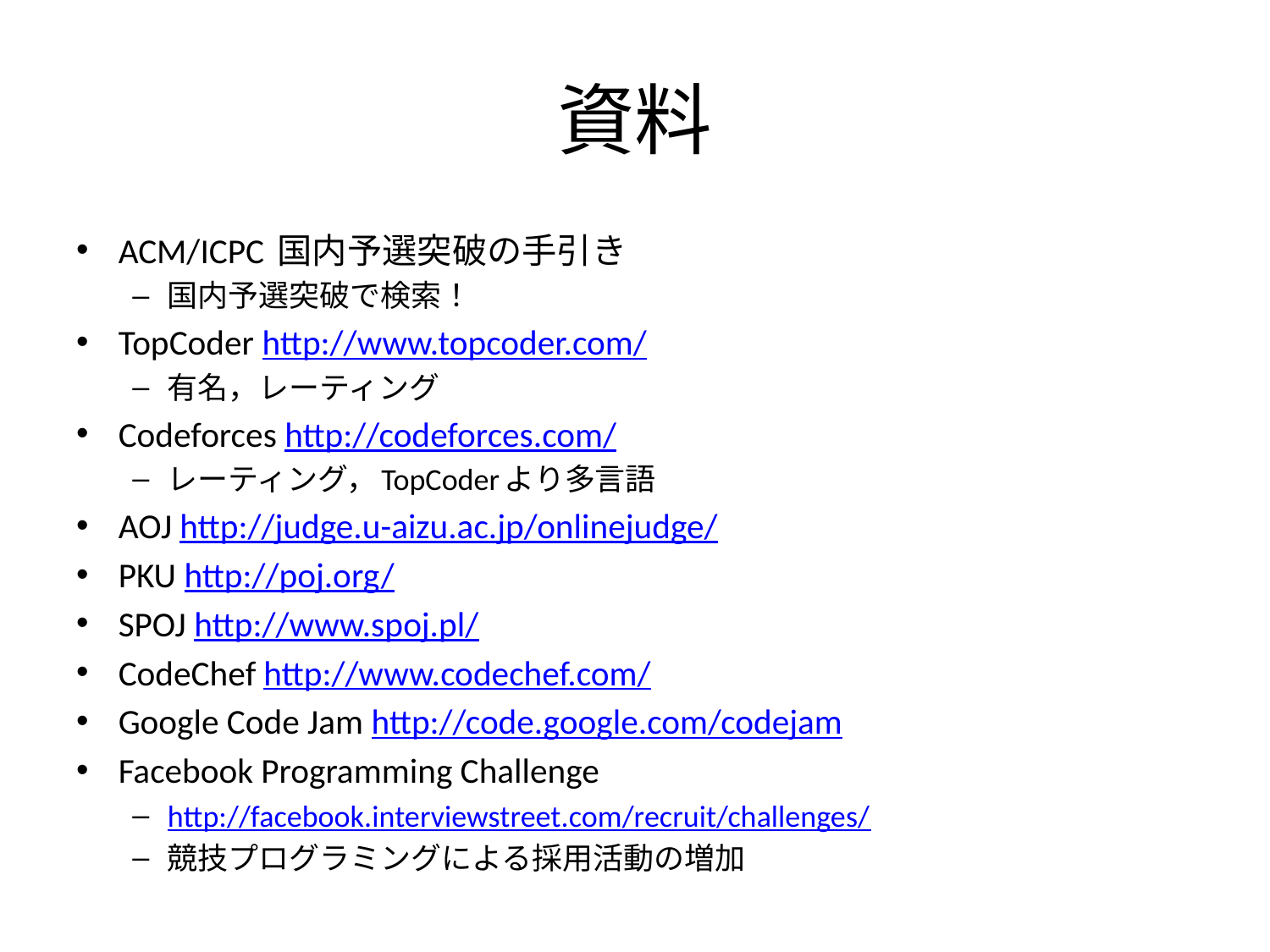

# 資料
ACM/ICPC 国内予選突破の手引き
国内予選突破で検索！
TopCoder http://www.topcoder.com/
有名，レーティング
Codeforces http://codeforces.com/
レーティング，TopCoderより多言語
AOJ http://judge.u-aizu.ac.jp/onlinejudge/
PKU http://poj.org/
SPOJ http://www.spoj.pl/
CodeChef http://www.codechef.com/
Google Code Jam http://code.google.com/codejam
Facebook Programming Challenge
http://facebook.interviewstreet.com/recruit/challenges/
競技プログラミングによる採用活動の増加